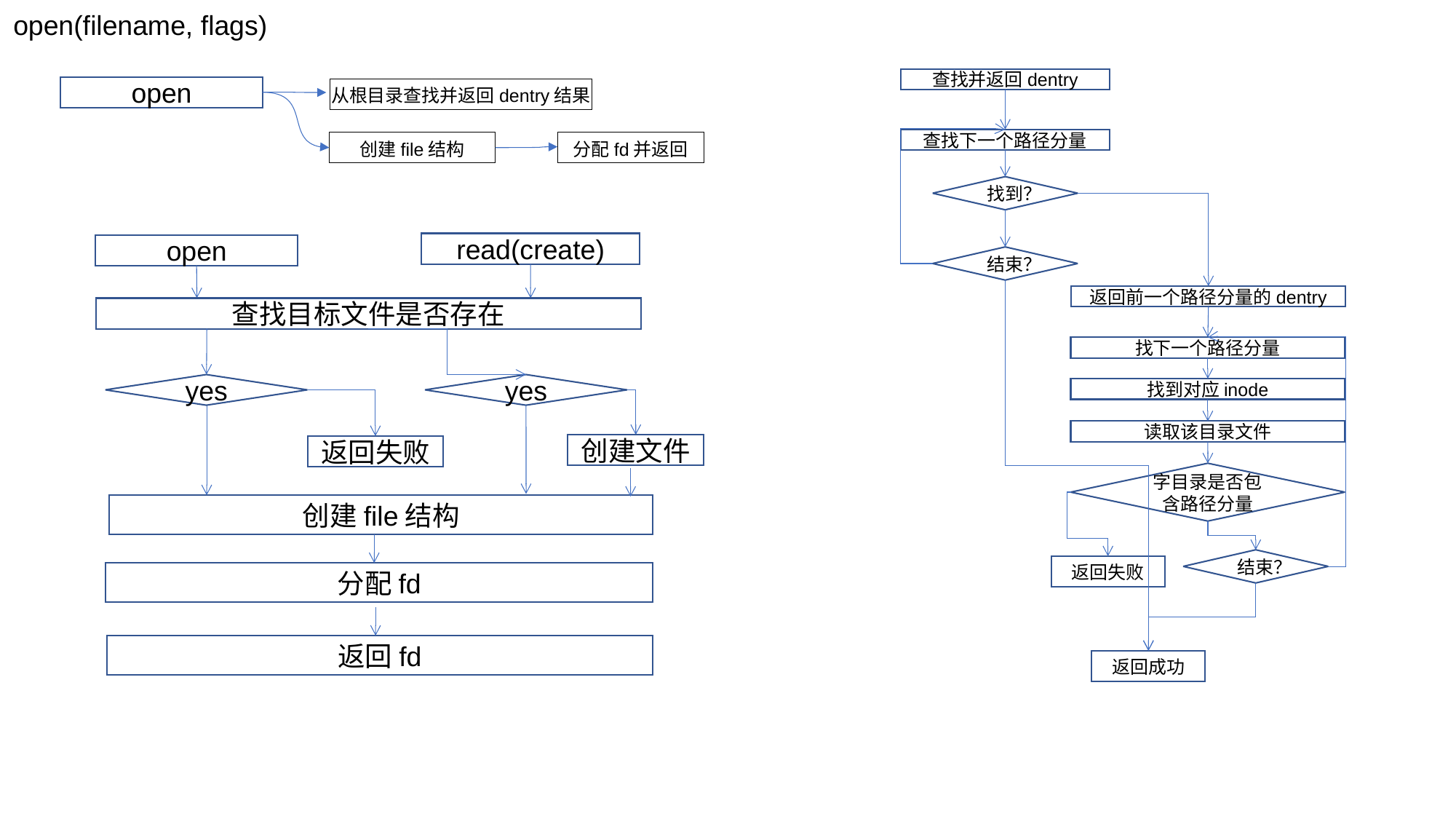

open(filename, flags)
查找并返回dentry
open
从根目录查找并返回dentry结果
查找下一个路径分量
创建file结构
分配fd并返回
找到？
read(create)
open
结束？
返回前一个路径分量的dentry
查找目标文件是否存在
找下一个路径分量
yes
yes
找到对应inode
读取该目录文件
创建文件
返回失败
字目录是否包含路径分量
创建file结构
结束？
返回失败
分配fd
返回fd
返回成功